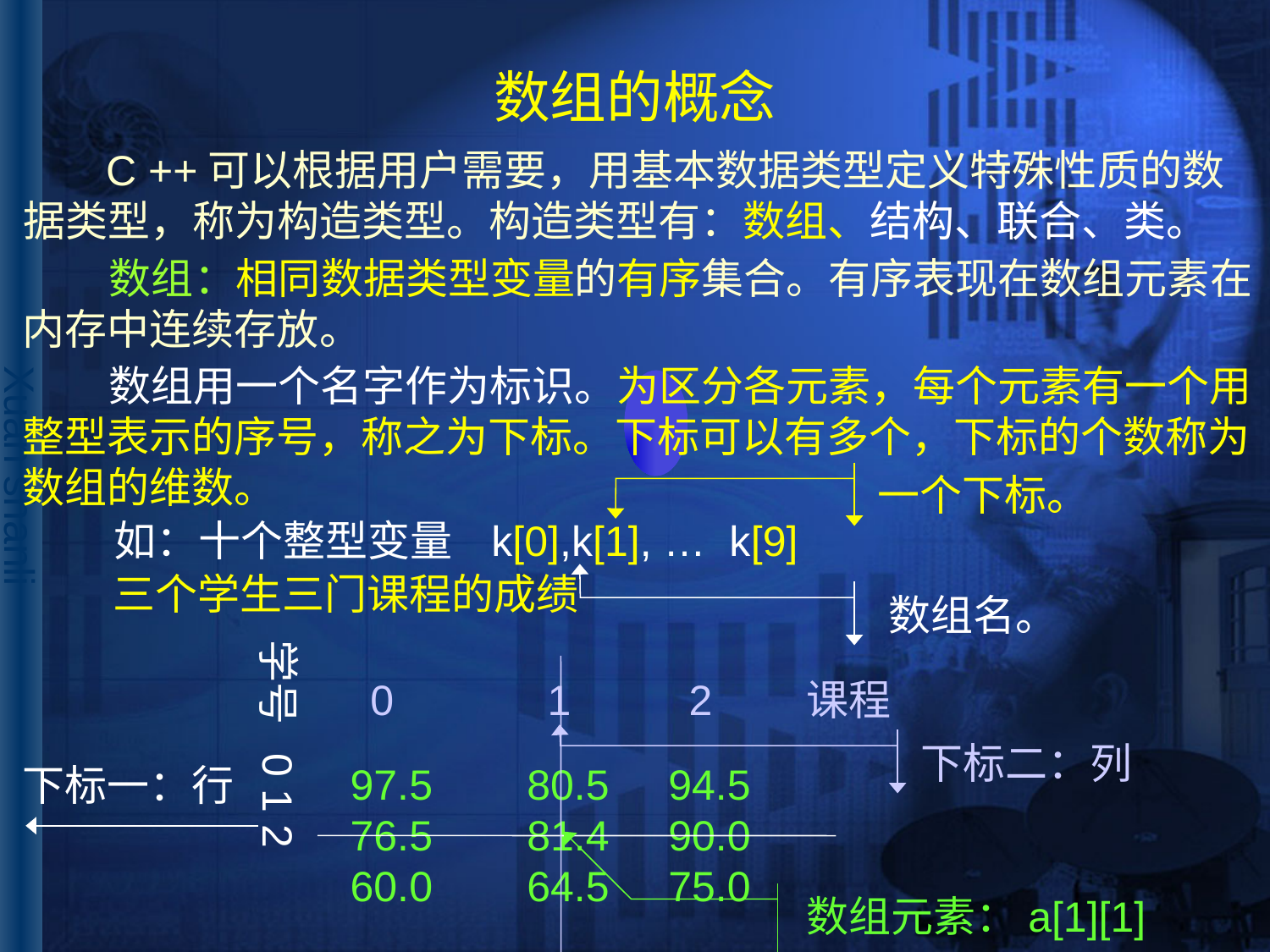

# 数组的概念
       C ++可以根据用户需要，用基本数据类型定义特殊性质的数据类型，称为构造类型。构造类型有：数组、结构、联合、类。
        数组：相同数据类型变量的有序集合。有序表现在数组元素在
内存中连续存放。
        数组用一个名字作为标识。为区分各元素，每个元素有一个用
整型表示的序号，称之为下标。下标可以有多个，下标的个数称为
数组的维数。
一个下标。
如：十个整型变量   k[0],k[1], …  k[9]
三个学生三门课程的成绩
数组名。
学号  0 1 2

0             1          2       课程
下标二：列
97.5        80.5     94.5
76.5        81.4     90.0
60.0        64.5     75.0
下标一：行

数组元素：a[1][1]